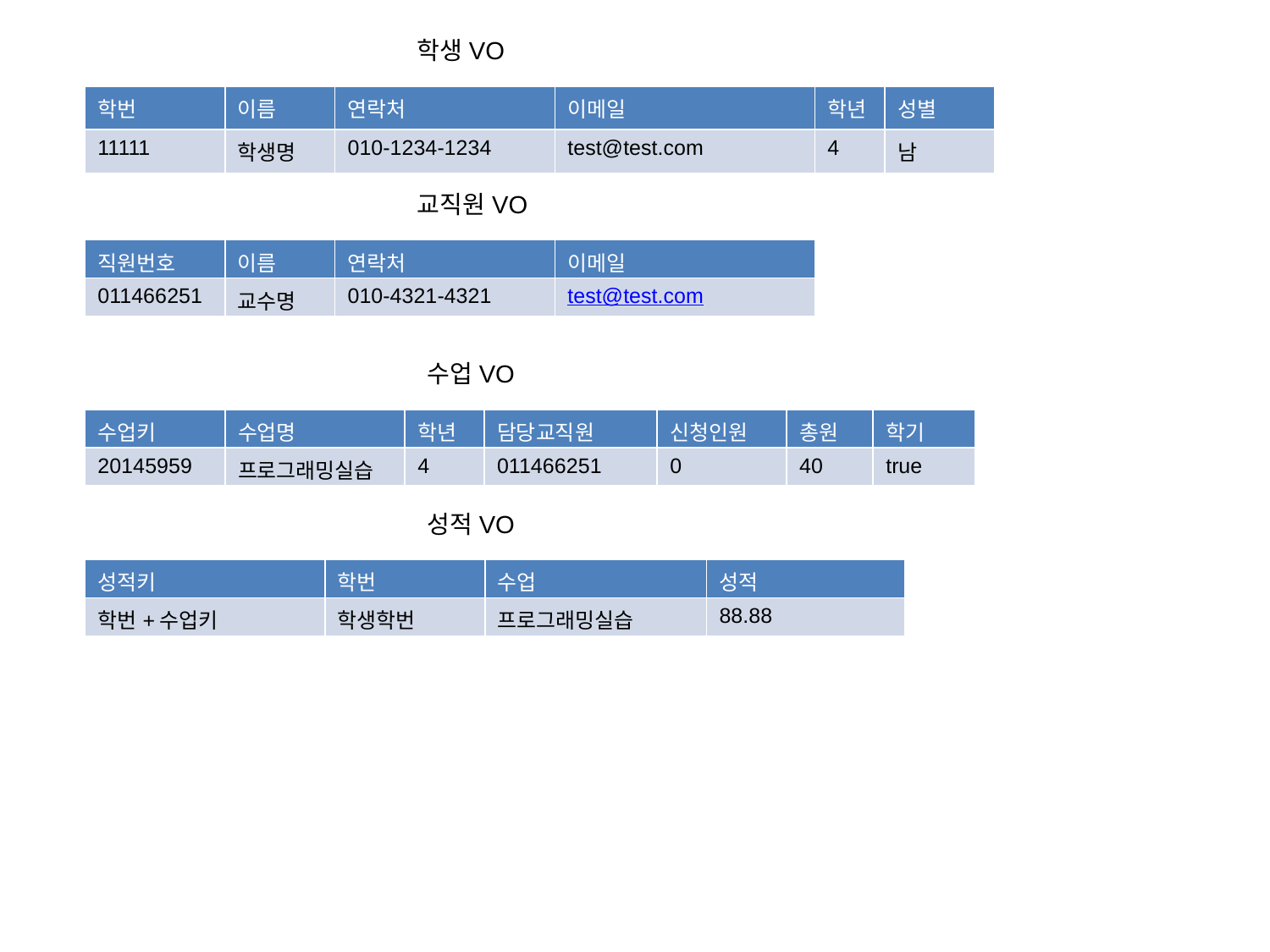

학생VO
| 학번 | 이름 | 연락처 | 이메일 | 학년 | 성별 |
| --- | --- | --- | --- | --- | --- |
| 11111 | 학생명 | 010-1234-1234 | test@test.com | 4 | 남 |
교직원VO
| 직원번호 | 이름 | 연락처 | 이메일 |
| --- | --- | --- | --- |
| 011466251 | 교수명 | 010-4321-4321 | test@test.com |
수업VO
| 수업키 | 수업명 | 학년 | 담당교직원 | 신청인원 | 총원 | 학기 |
| --- | --- | --- | --- | --- | --- | --- |
| 20145959 | 프로그래밍실습 | 4 | 011466251 | 0 | 40 | true |
성적VO
| 성적키 | 학번 | 수업 | 성적 |
| --- | --- | --- | --- |
| 학번+수업키 | 학생학번 | 프로그래밍실습 | 88.88 |